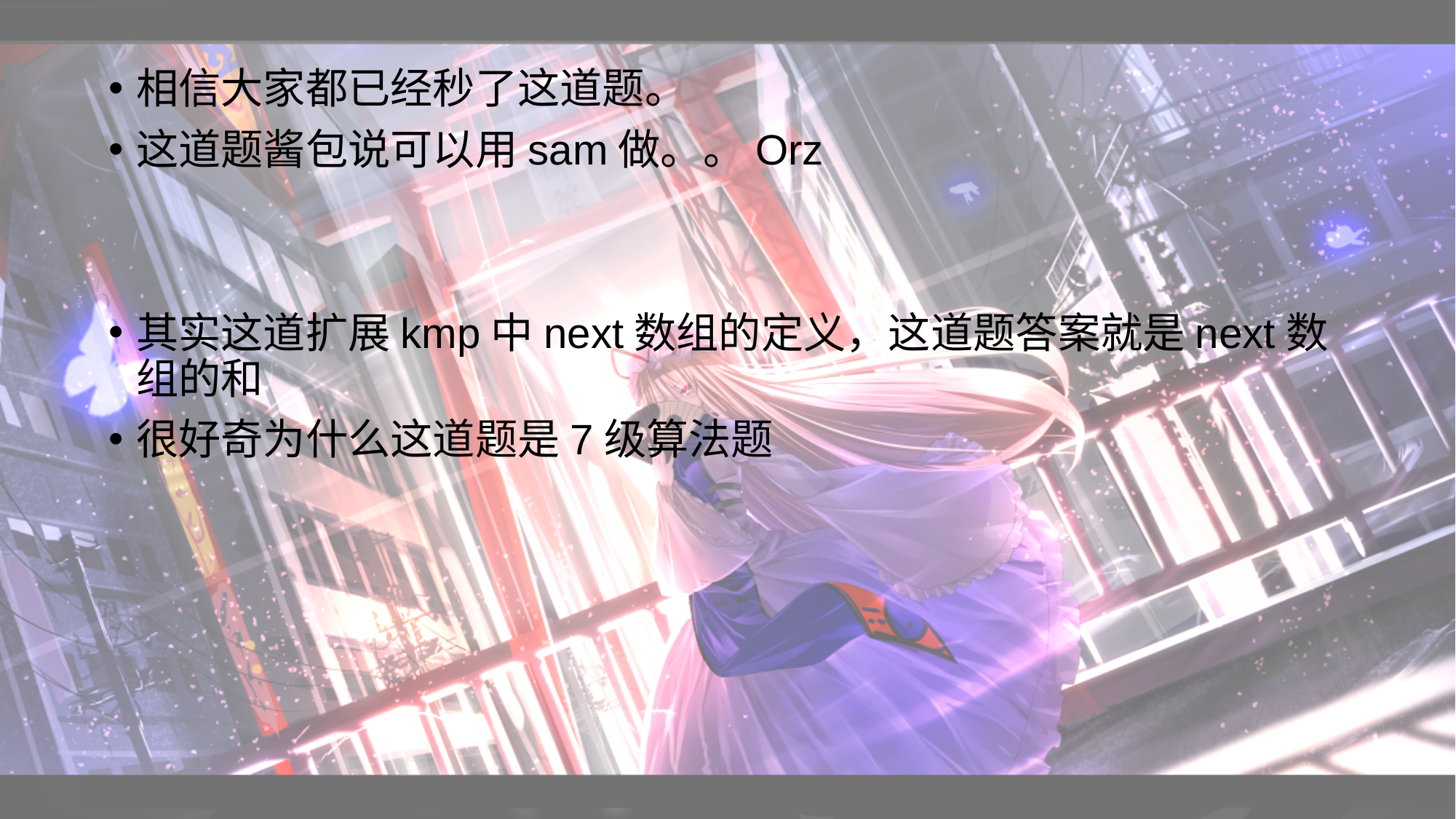

相信大家都已经秒了这道题。
这道题酱包说可以用sam做。。Orz

其实这道扩展kmp中next数组的定义，这道题答案就是next数组的和
很好奇为什么这道题是7级算法题